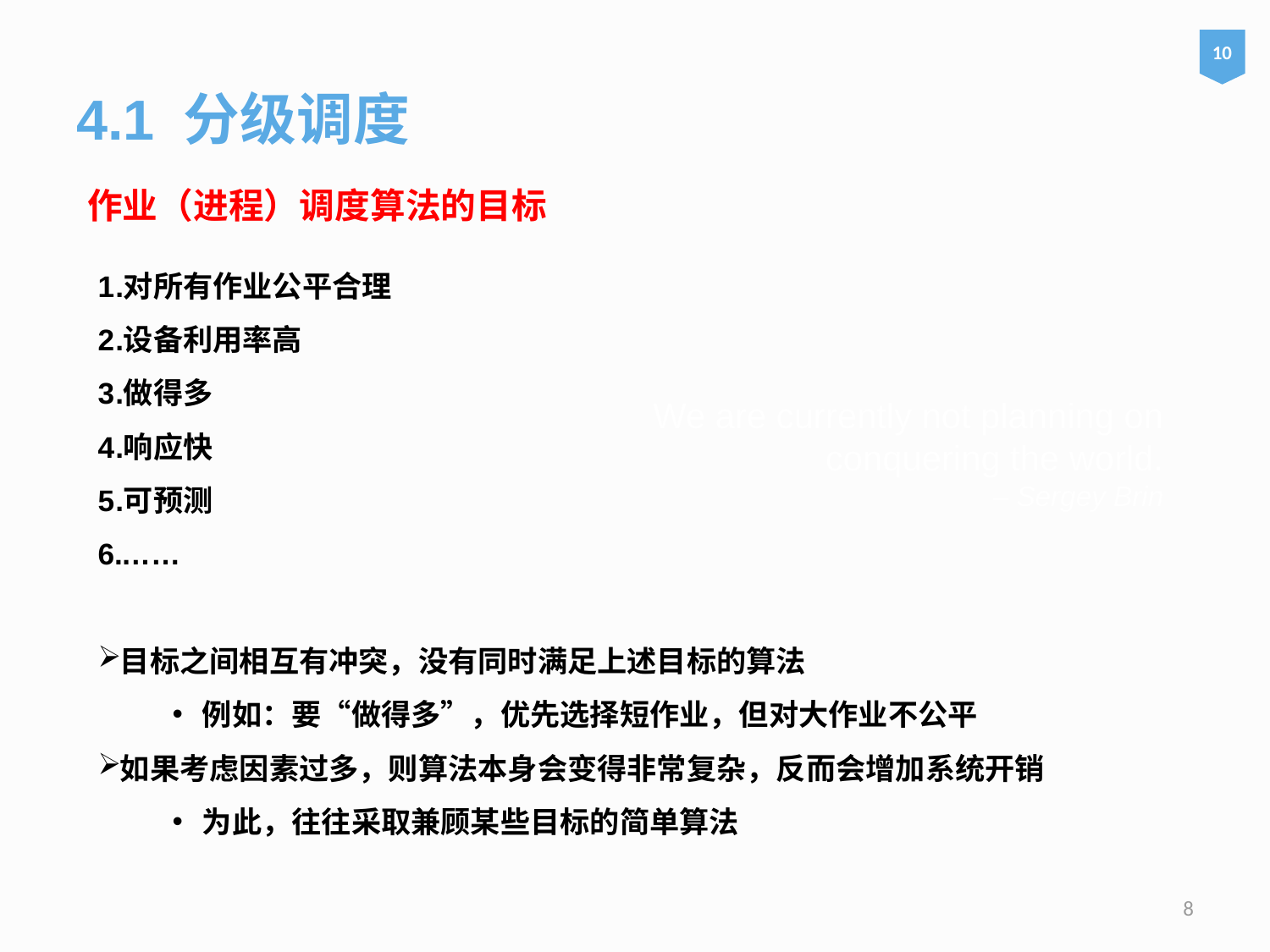

10
4.1 分级调度
作业（进程）调度算法的目标
对所有作业公平合理
设备利用率高
做得多
响应快
可预测
……

目标之间相互有冲突，没有同时满足上述目标的算法
例如：要“做得多”，优先选择短作业，但对大作业不公平
如果考虑因素过多，则算法本身会变得非常复杂，反而会增加系统开销
为此，往往采取兼顾某些目标的简单算法
# We are currently not planning on conquering the world. – Sergey Brin
8